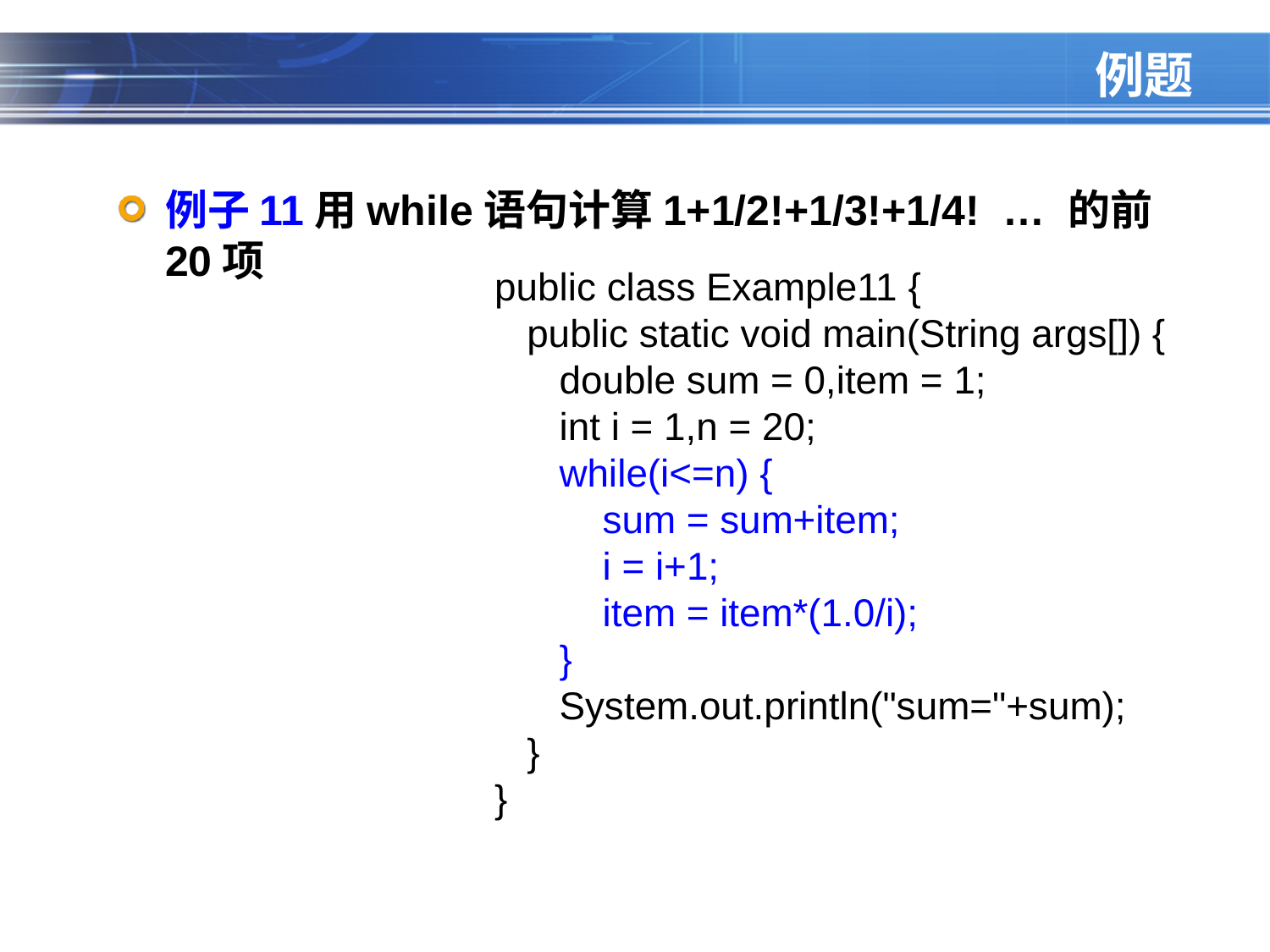

# 例题
例子11用while语句计算1+1/2!+1/3!+1/4!  … 的前20项

public class Example11 {
   public static void main(String args[]) {
      double sum = 0,item = 1;
      int i = 1,n = 20;
      while(i<=n) {
          sum = sum+item;
          i = i+1;
          item = item*(1.0/i);
      }
      System.out.println("sum="+sum);
   }
}